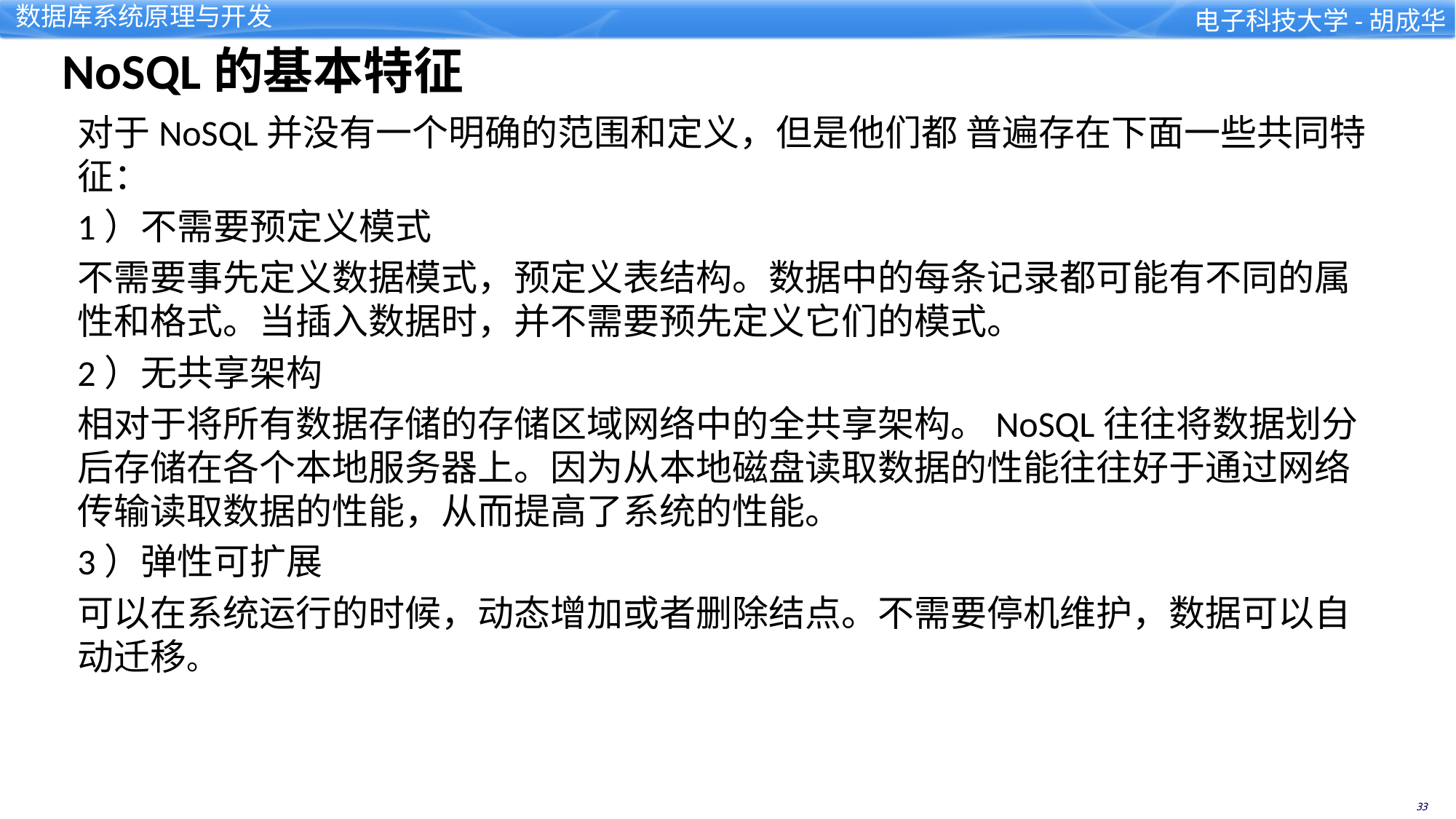

# NoSQL的基本特征
对于NoSQL并没有一个明确的范围和定义，但是他们都 普遍存在下面一些共同特征：
1）不需要预定义模式
不需要事先定义数据模式，预定义表结构。数据中的每条记录都可能有不同的属性和格式。当插入数据时，并不需要预先定义它们的模式。
2）无共享架构
相对于将所有数据存储的存储区域网络中的全共享架构。NoSQL往往将数据划分后存储在各个本地服务器上。因为从本地磁盘读取数据的性能往往好于通过网络传输读取数据的性能，从而提高了系统的性能。
3）弹性可扩展
可以在系统运行的时候，动态增加或者删除结点。不需要停机维护，数据可以自动迁移。